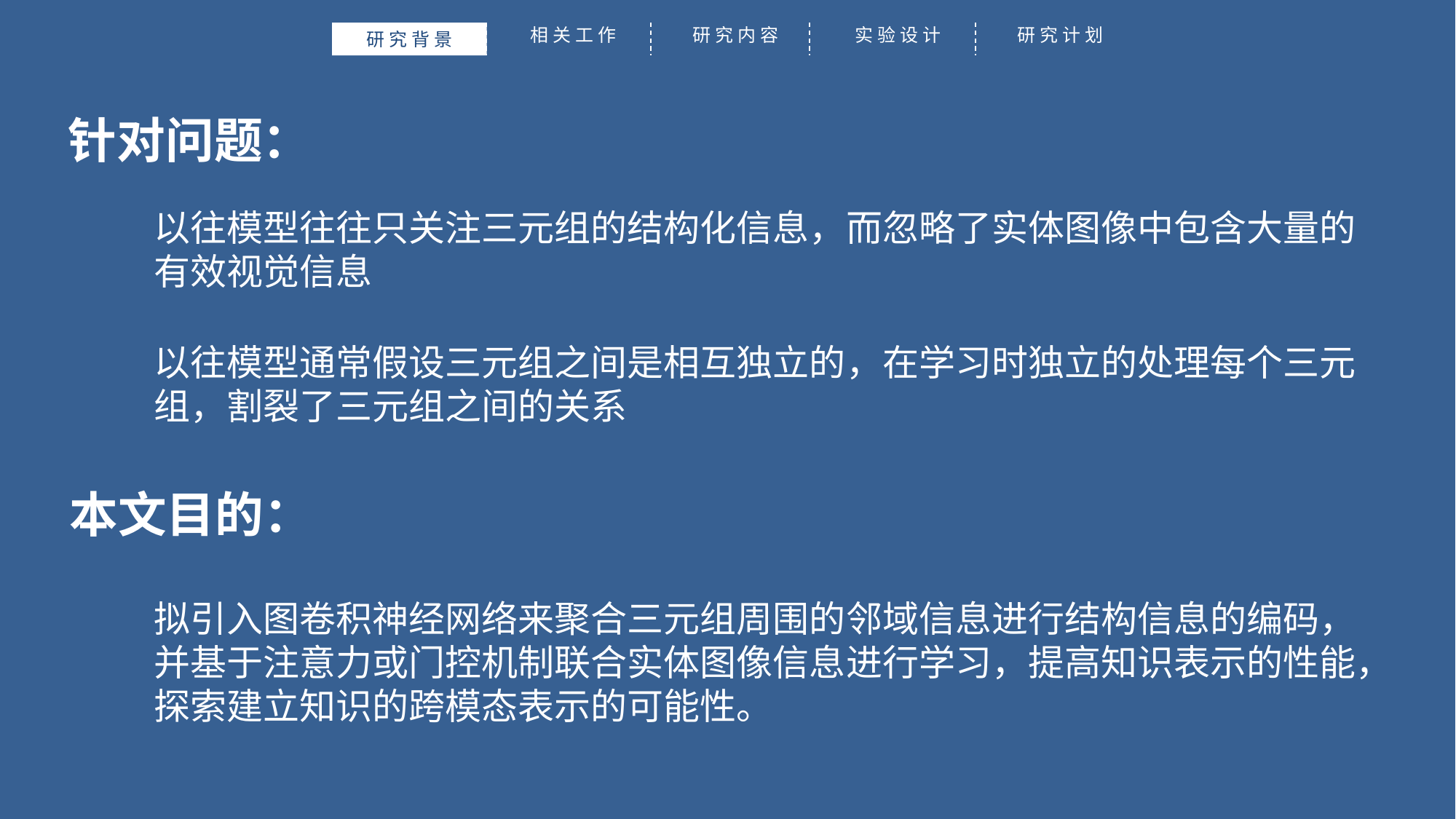

相关工作
研究内容
实验设计
研究计划
研究背景
针对问题：
以往模型往往只关注三元组的结构化信息，而忽略了实体图像中包含大量的有效视觉信息
以往模型通常假设三元组之间是相互独立的，在学习时独立的处理每个三元组，割裂了三元组之间的关系
本文目的：
拟引入图卷积神经网络来聚合三元组周围的邻域信息进行结构信息的编码，并基于注意力或门控机制联合实体图像信息进行学习，提高知识表示的性能，探索建立知识的跨模态表示的可能性。